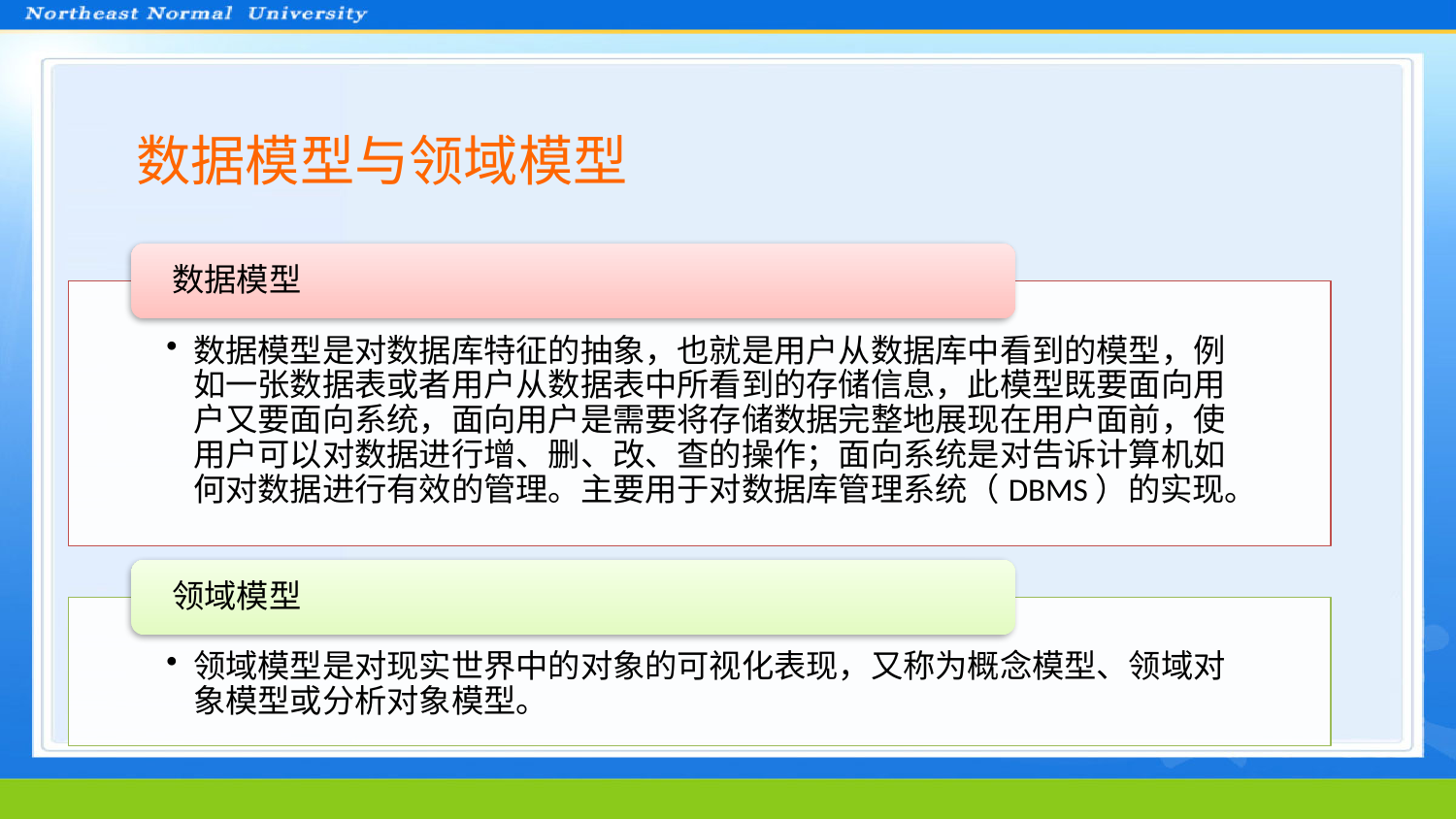

数据模型与领域模型

数据模型是对数据库特征的抽象，也就是用户从数据库中看到的模型，例如一张数据表或者用户从数据表中所看到的存储信息，此模型既要面向用户又要面向系统，面向用户是需要将存储数据完整地展现在用户面前，使用户可以对数据进行增、删、改、查的操作；面向系统是对告诉计算机如何对数据进行有效的管理。主要用于对数据库管理系统（DBMS）的实现。
数据模型
领域模型是对现实世界中的对象的可视化表现，又称为概念模型、领域对象模型或分析对象模型。
领域模型